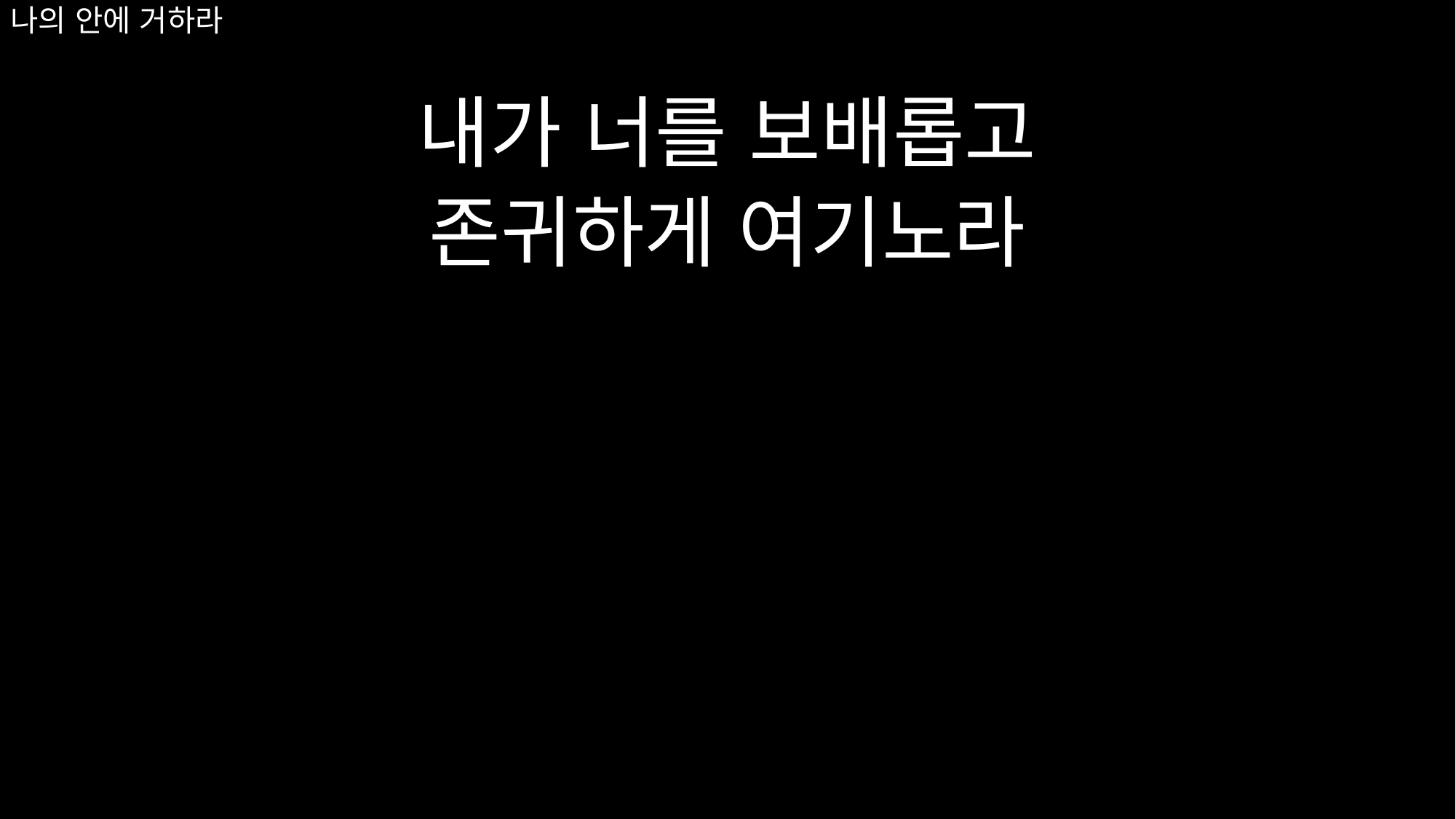

# 나의 안에 거하라
내가 너를 보배롭고
존귀하게 여기노라